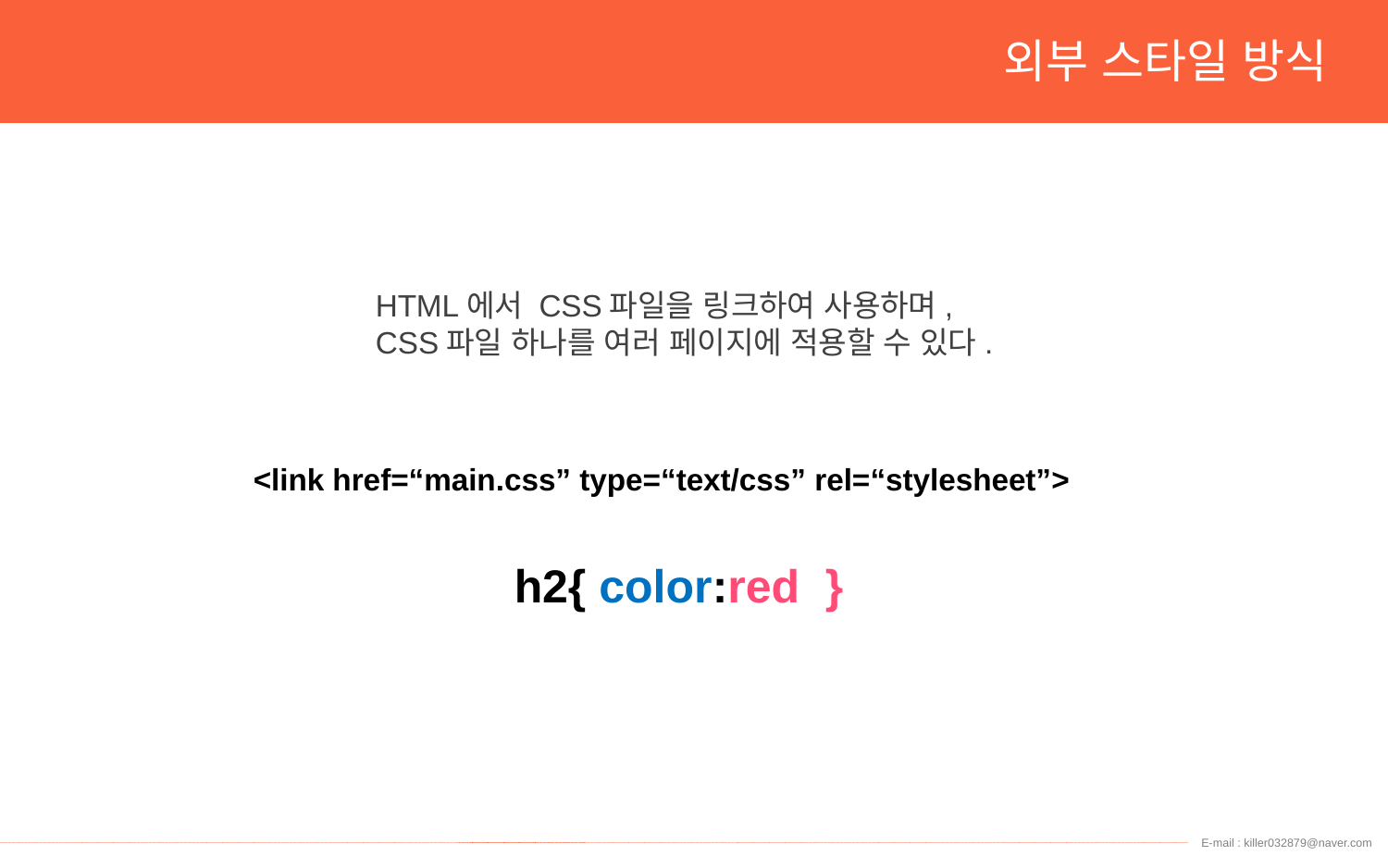

외부 스타일 방식
HTML에서 CSS파일을 링크하여 사용하며,
CSS파일 하나를 여러 페이지에 적용할 수 있다.
<link href=“main.css” type=“text/css” rel=“stylesheet”>
h2{ color:red  }